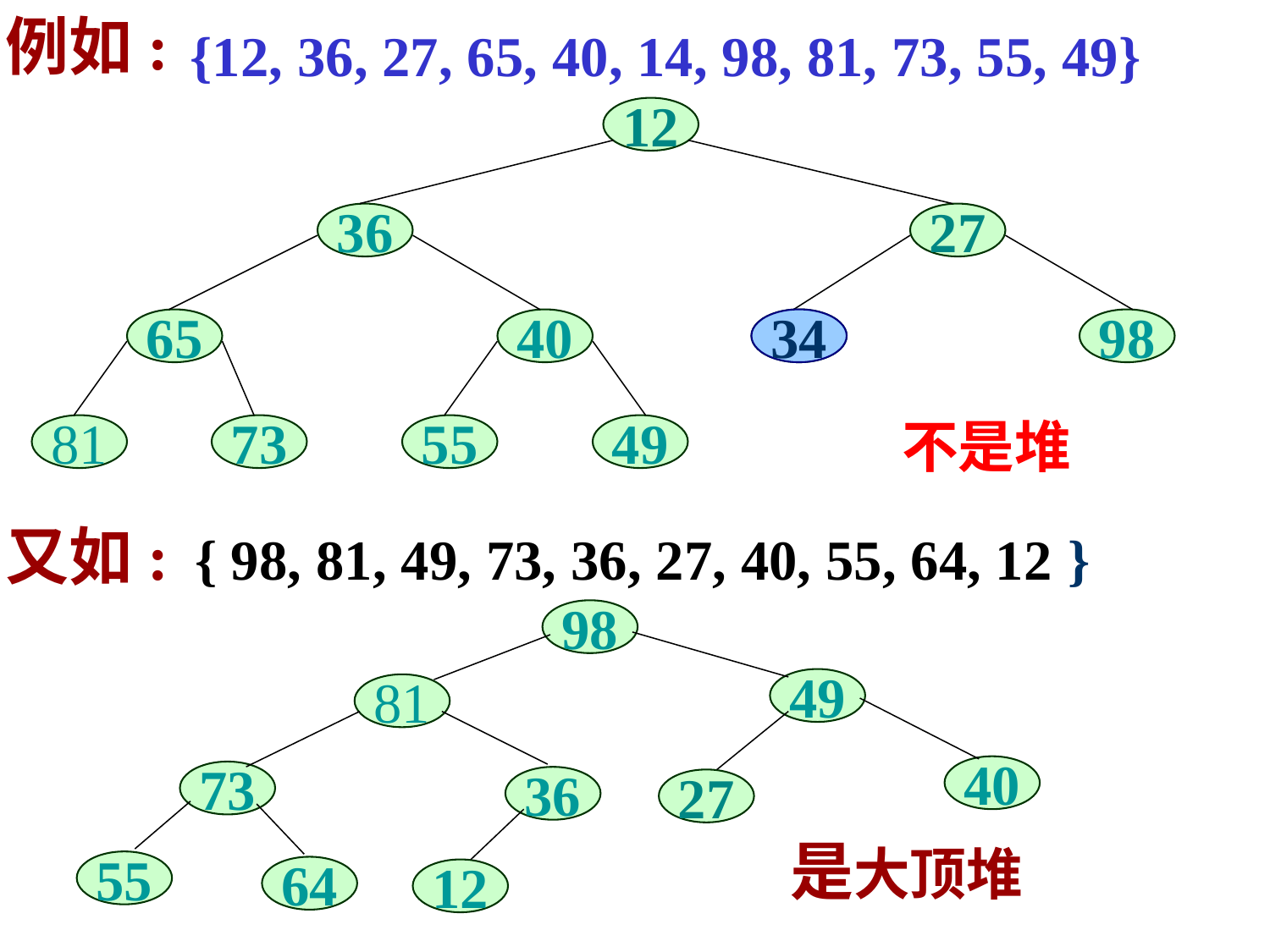

例如:
{12, 36, 27, 65, 40, 14, 98, 81, 73, 55, 49}
12

36

65
40
14
98

81
73
55
49
27
34
不是堆
又如:
{ 98, 81, 49, 73, 36, 27, 40, 55, 64, 12 }
98

49
81

40
73
36
27

55
64
12
是大顶堆